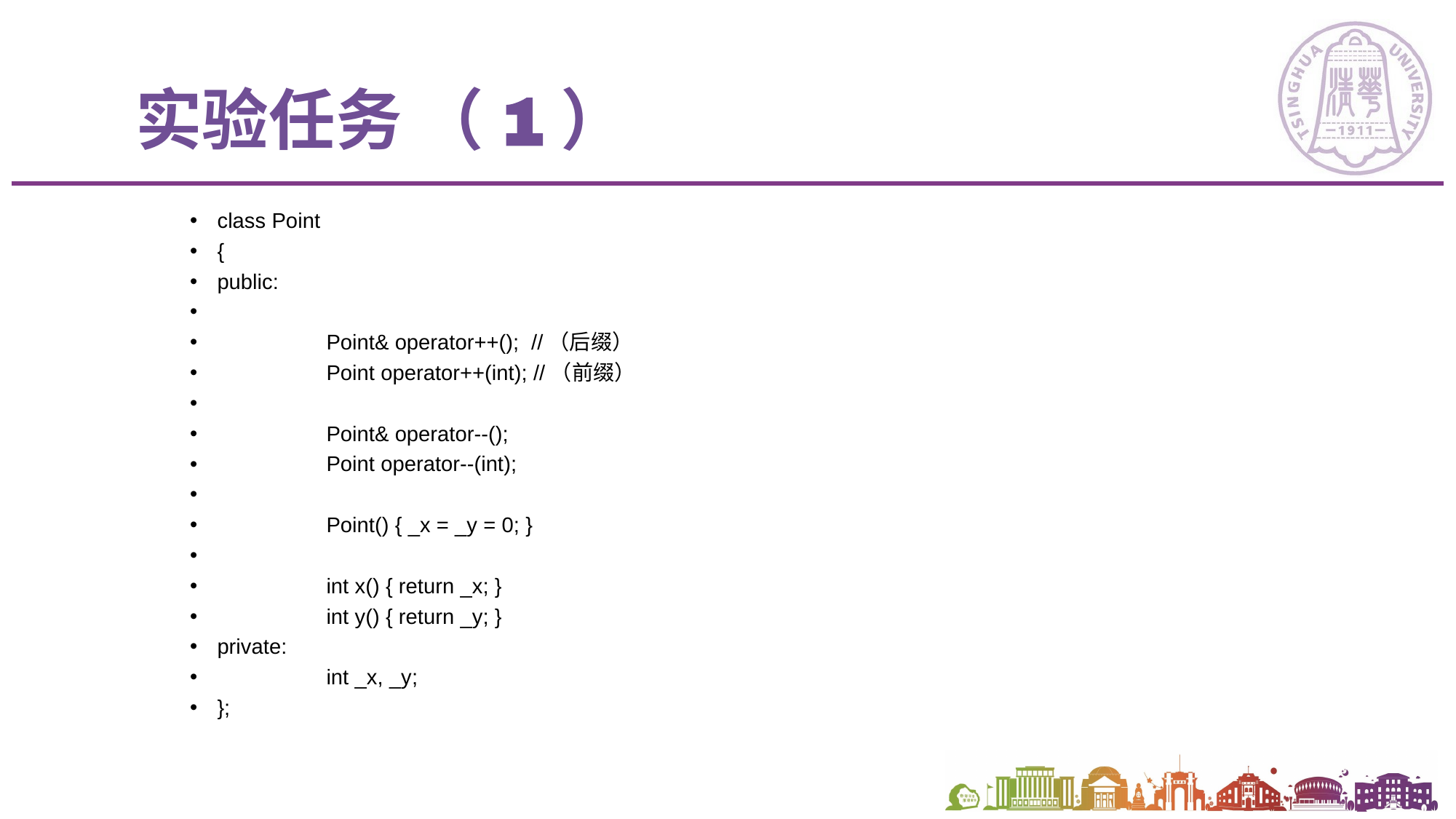

实验任务 （1）

class Point
{
public:

	Point& operator++();  //（后缀）
	Point operator++(int); //（前缀）

	Point& operator--();
	Point operator--(int);

	Point() { _x = _y = 0; }

	int x() { return _x; }
	int y() { return _y; }
private:
	int _x, _y;
};